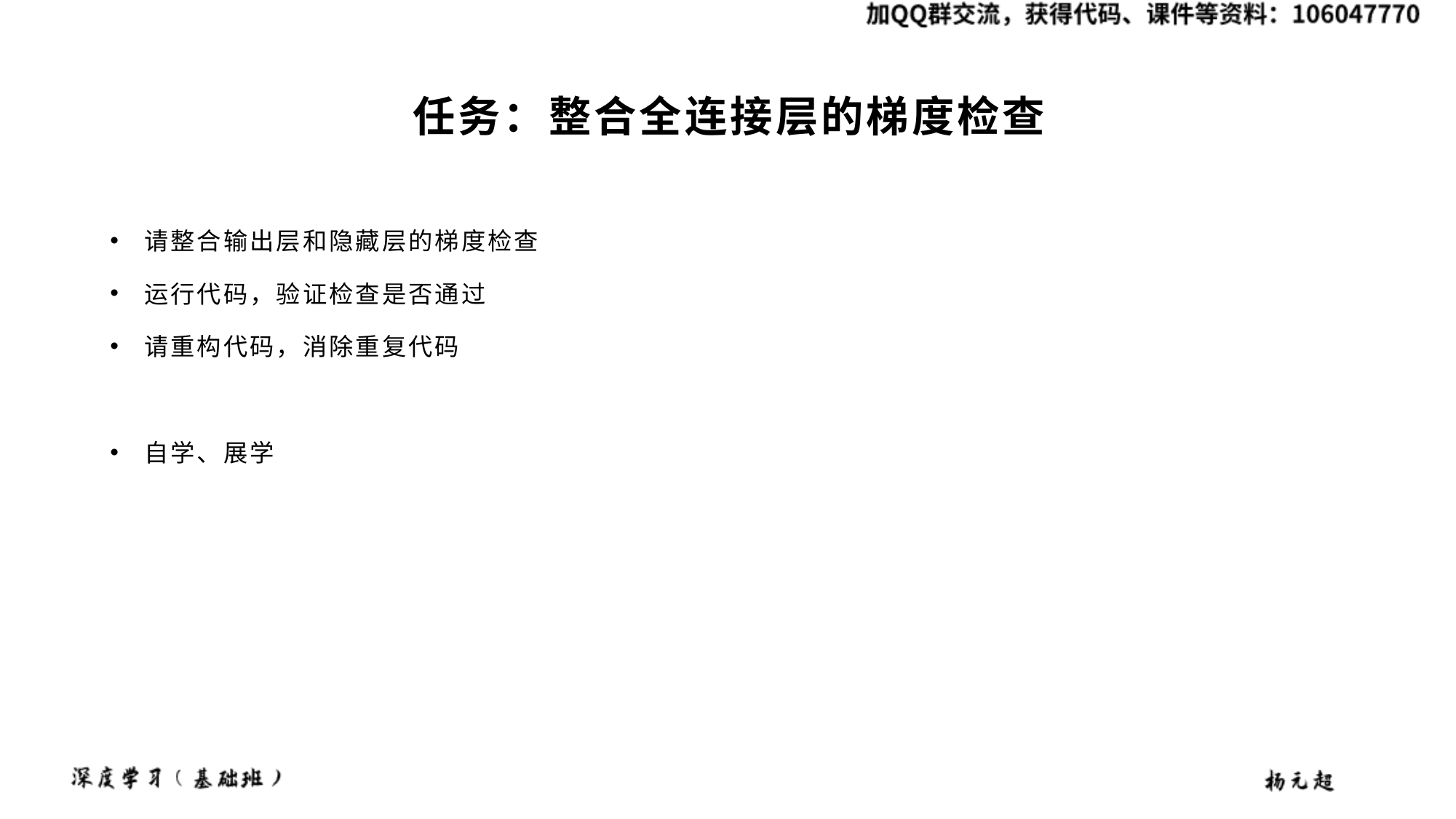

# 任务：整合全连接层的梯度检查

请整合输出层和隐藏层的梯度检查
运行代码，验证检查是否通过
请重构代码，消除重复代码

自学、展学